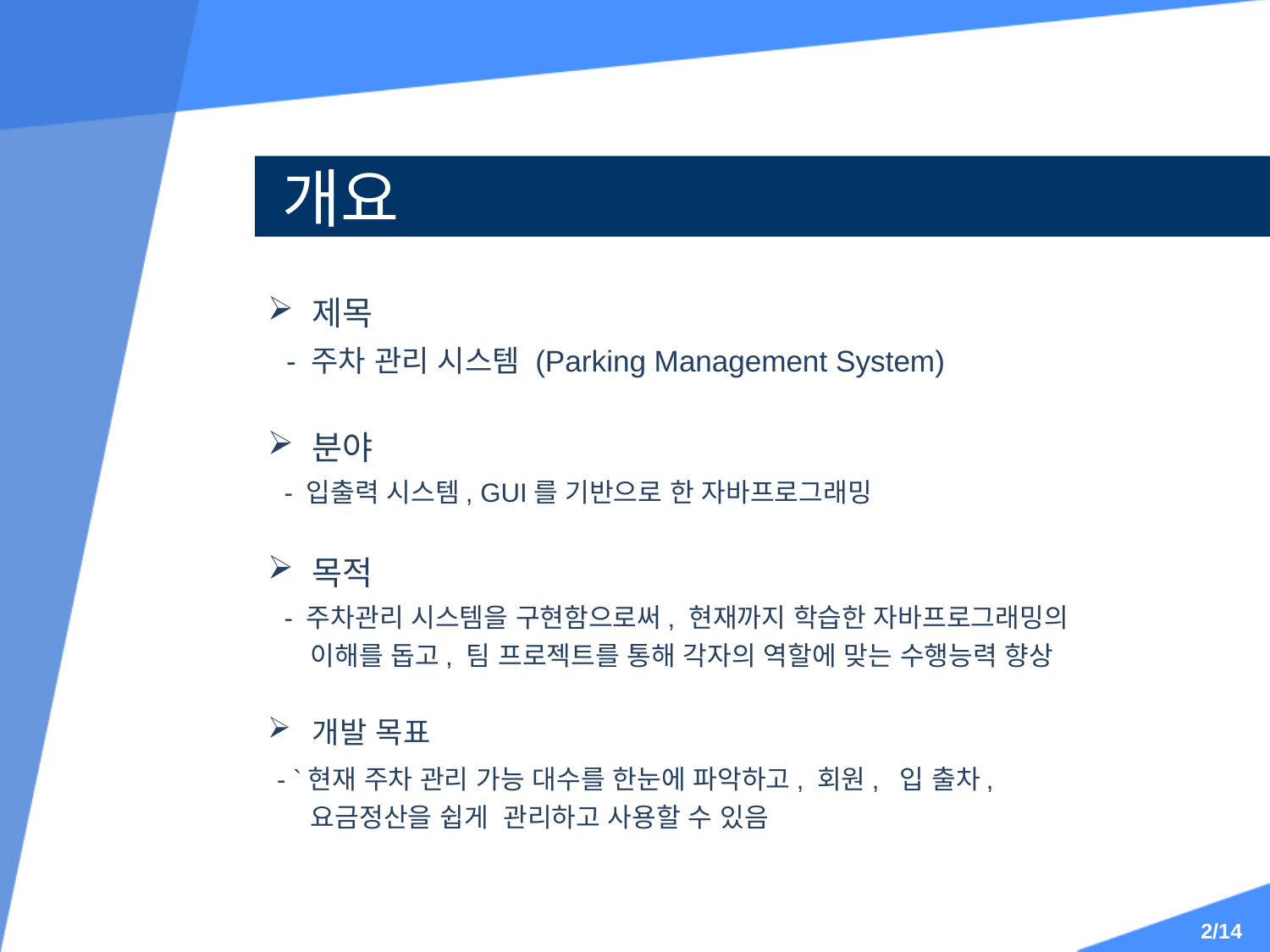

개요
제목
  - 주차 관리 시스템 (Parking Management System)

분야
  - 입출력 시스템, GUI를 기반으로 한 자바프로그래밍

목적
  - 주차관리 시스템을 구현함으로써, 현재까지 학습한 자바프로그래밍의
     이해를 돕고, 팀 프로젝트를 통해 각자의 역할에 맞는 수행능력 향상

개발 목표
 - `현재 주차 관리 가능 대수를 한눈에 파악하고, 회원,  입 출차,
     요금정산을 쉽게  관리하고 사용할 수 있음

2/14